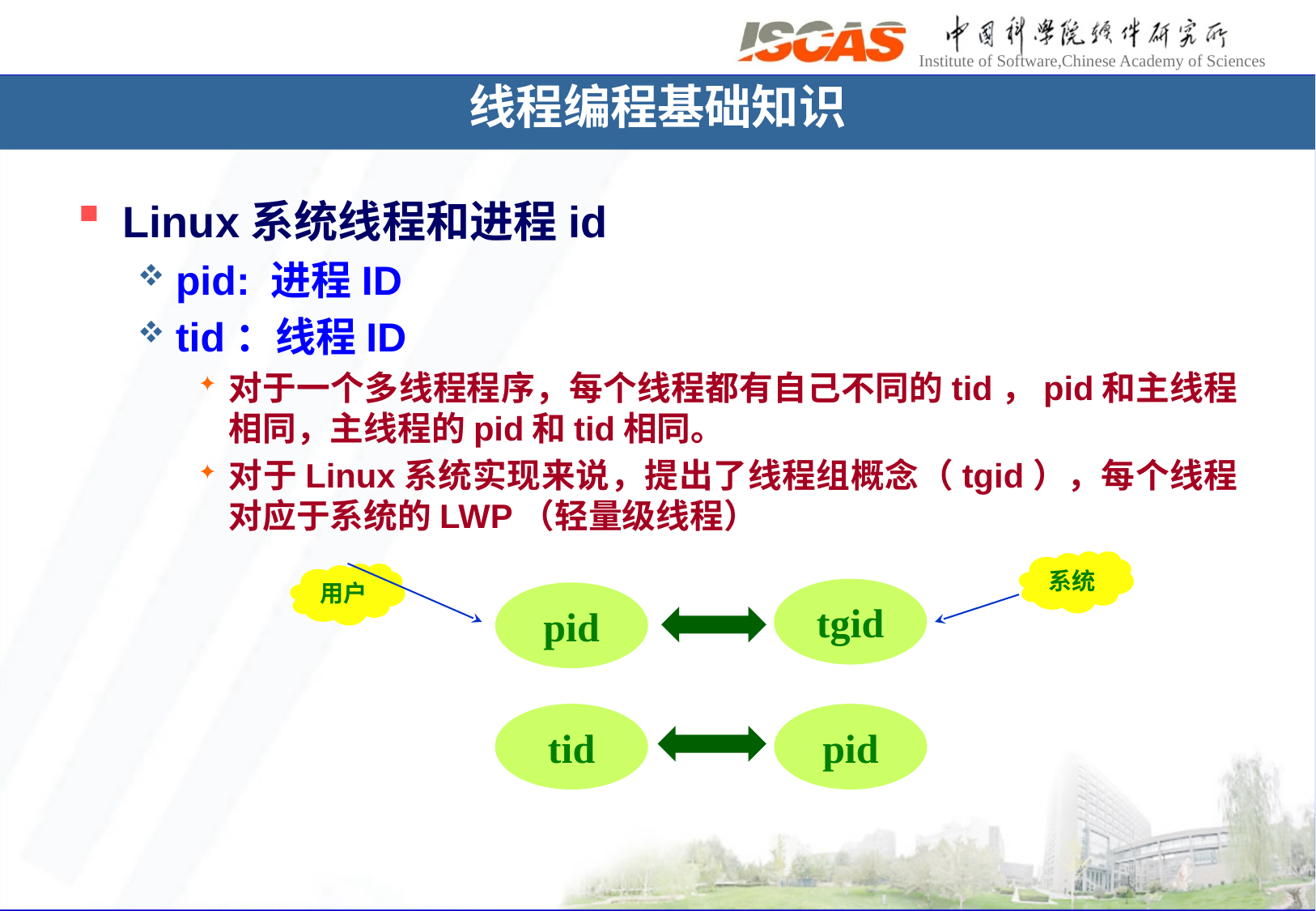

# 线程编程基础知识
Linux系统线程和进程id
pid: 进程ID
tid：线程ID
对于一个多线程程序，每个线程都有自己不同的tid，pid和主线程相同，主线程的pid和tid相同。
对于Linux系统实现来说，提出了线程组概念（tgid），每个线程对应于系统的LWP（轻量级线程）

系统
用户
tgid
pid

tid
pid